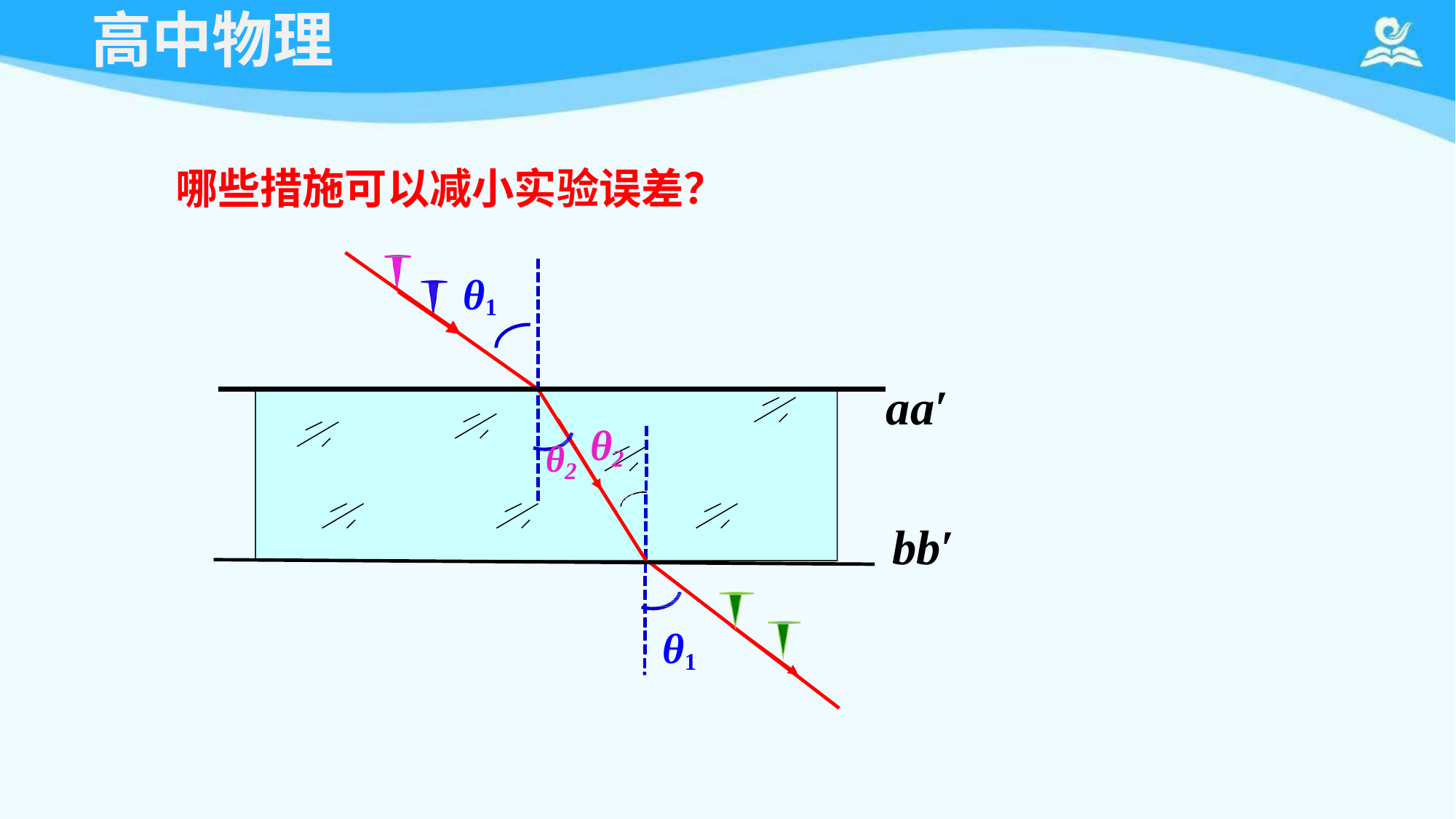

# 高中物理
哪些措施可以减小实验误差？

θ1

aa′
θ2 θ2
bb′
θ1